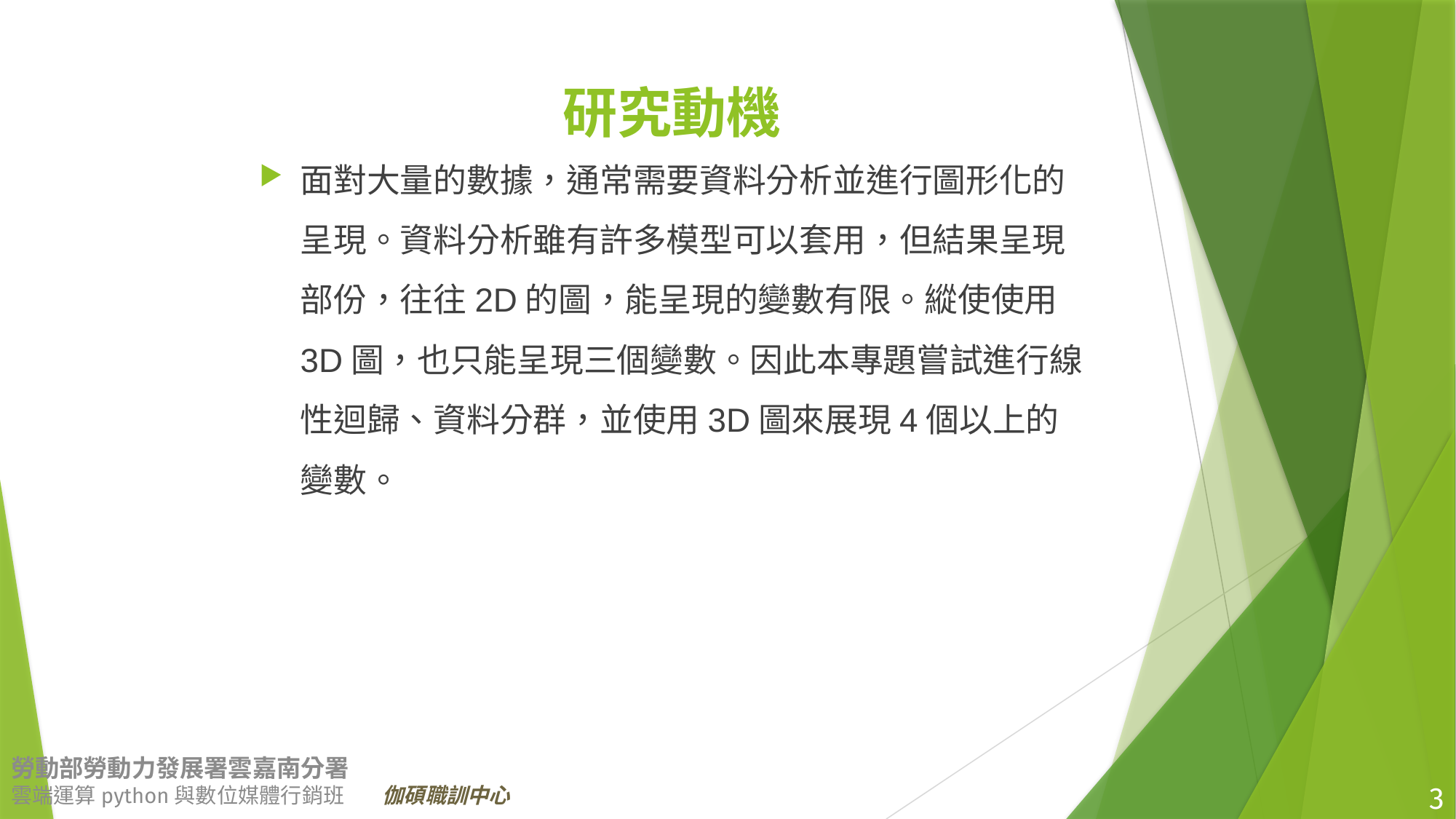

# 研究動機

面對大量的數據，通常需要資料分析並進行圖形化的呈現。資料分析雖有許多模型可以套用，但結果呈現部份，往往2D的圖，能呈現的變數有限。縱使使用3D圖，也只能呈現三個變數。因此本專題嘗試進行線性迴歸、資料分群，並使用3D圖來展現4個以上的變數。

3